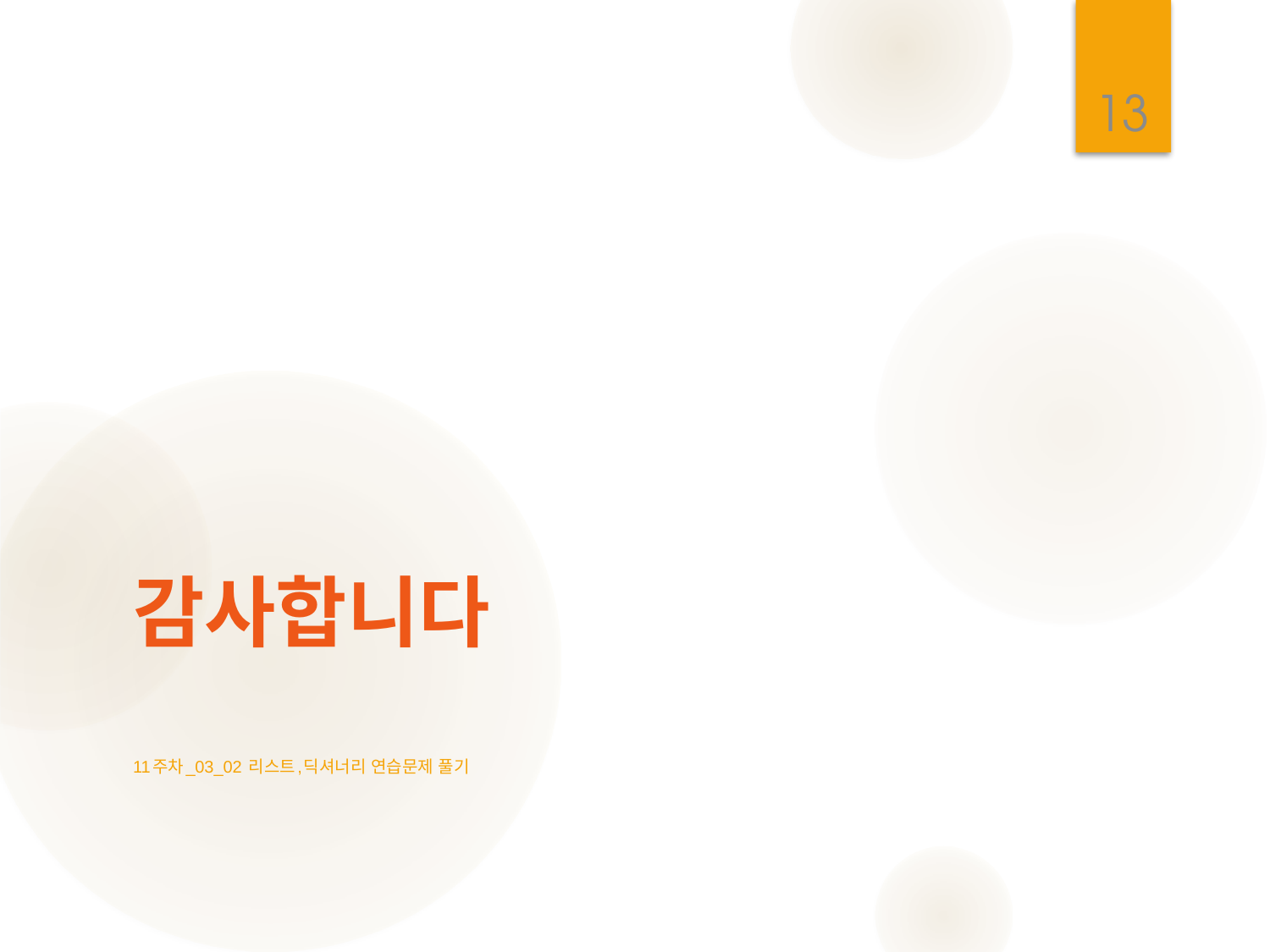

13
# 감사합니다

11주차_03_02 리스트,딕셔너리 연습문제 풀기